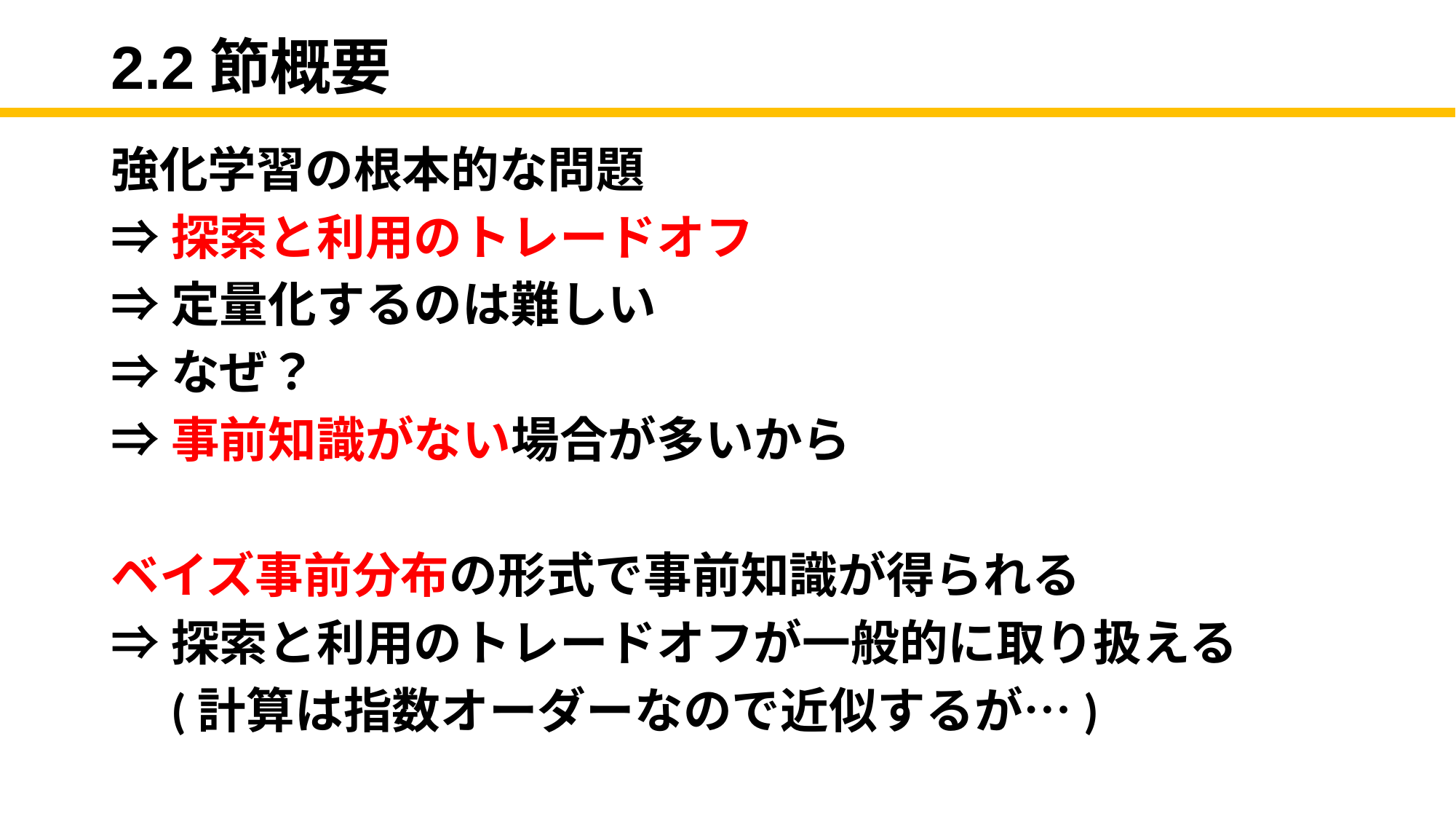

# 2.2節概要
強化学習の根本的な問題
⇒探索と利用のトレードオフ
⇒定量化するのは難しい
⇒なぜ？
⇒事前知識がない場合が多いから

ベイズ事前分布の形式で事前知識が得られる
⇒探索と利用のトレードオフが一般的に取り扱える
　(計算は指数オーダーなので近似するが…)